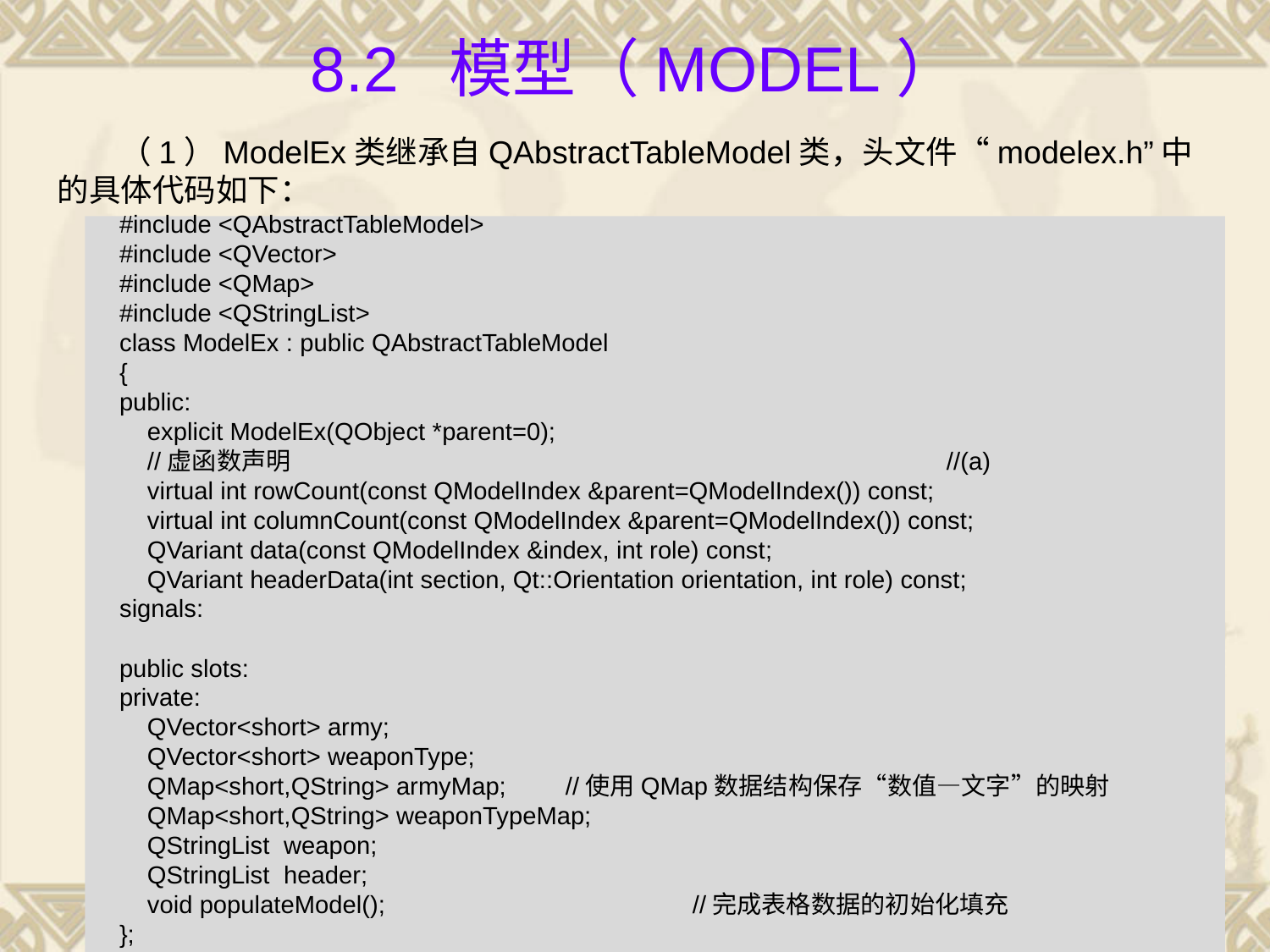

# 8.2  模型（Model）
（1）ModelEx类继承自QAbstractTableModel类，头文件“modelex.h”中的具体代码如下：
#include <QAbstractTableModel>
#include <QVector>
#include <QMap>
#include <QStringList>
class ModelEx : public QAbstractTableModel
{
public:
    explicit ModelEx(QObject *parent=0);
    //虚函数声明						//(a)
    virtual int rowCount(const QModelIndex &parent=QModelIndex()) const;
    virtual int columnCount(const QModelIndex &parent=QModelIndex()) const;
    QVariant data(const QModelIndex &index, int role) const;
    QVariant headerData(int section, Qt::Orientation orientation, int role) const;
signals:

public slots:
private:
    QVector<short> army;
    QVector<short> weaponType;
    QMap<short,QString> armyMap;	//使用QMap数据结构保存“数值—文字”的映射
    QMap<short,QString> weaponTypeMap;
    QStringList  weapon;
    QStringList  header;
    void populateModel();			//完成表格数据的初始化填充
};